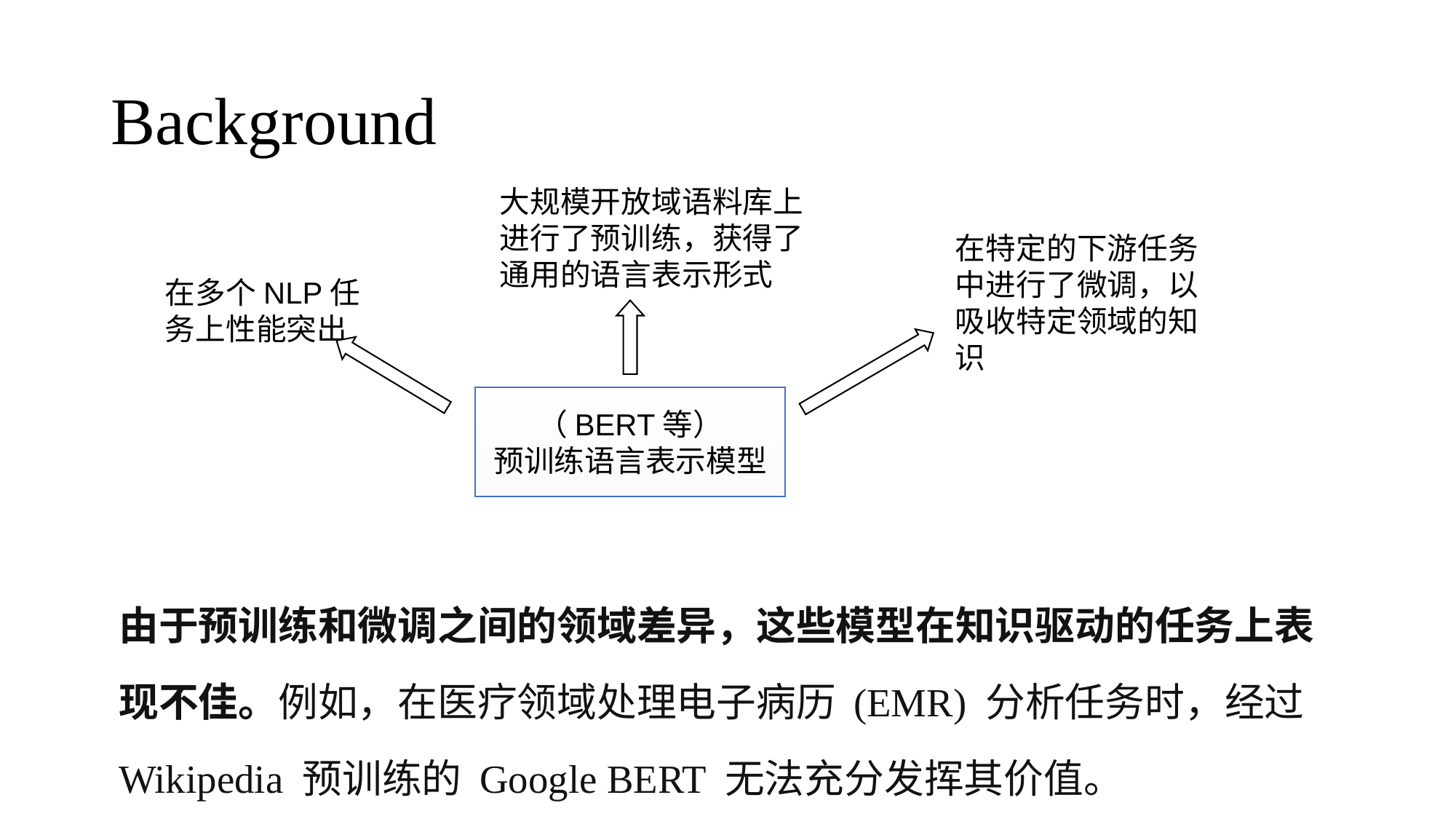

# Background
大规模开放域语料库上进行了预训练，获得了通用的语言表示形式

由于预训练和微调之间的领域差异，这些模型在知识驱动的任务上表现不佳。例如，在医疗领域处理电子病历 (EMR) 分析任务时，经过 Wikipedia 预训练的 Google BERT 无法充分发挥其价值。

在特定的下游任务中进行了微调，以吸收特定领域的知识
在多个NLP任务上性能突出

（BERT等）
预训练语言表示模型